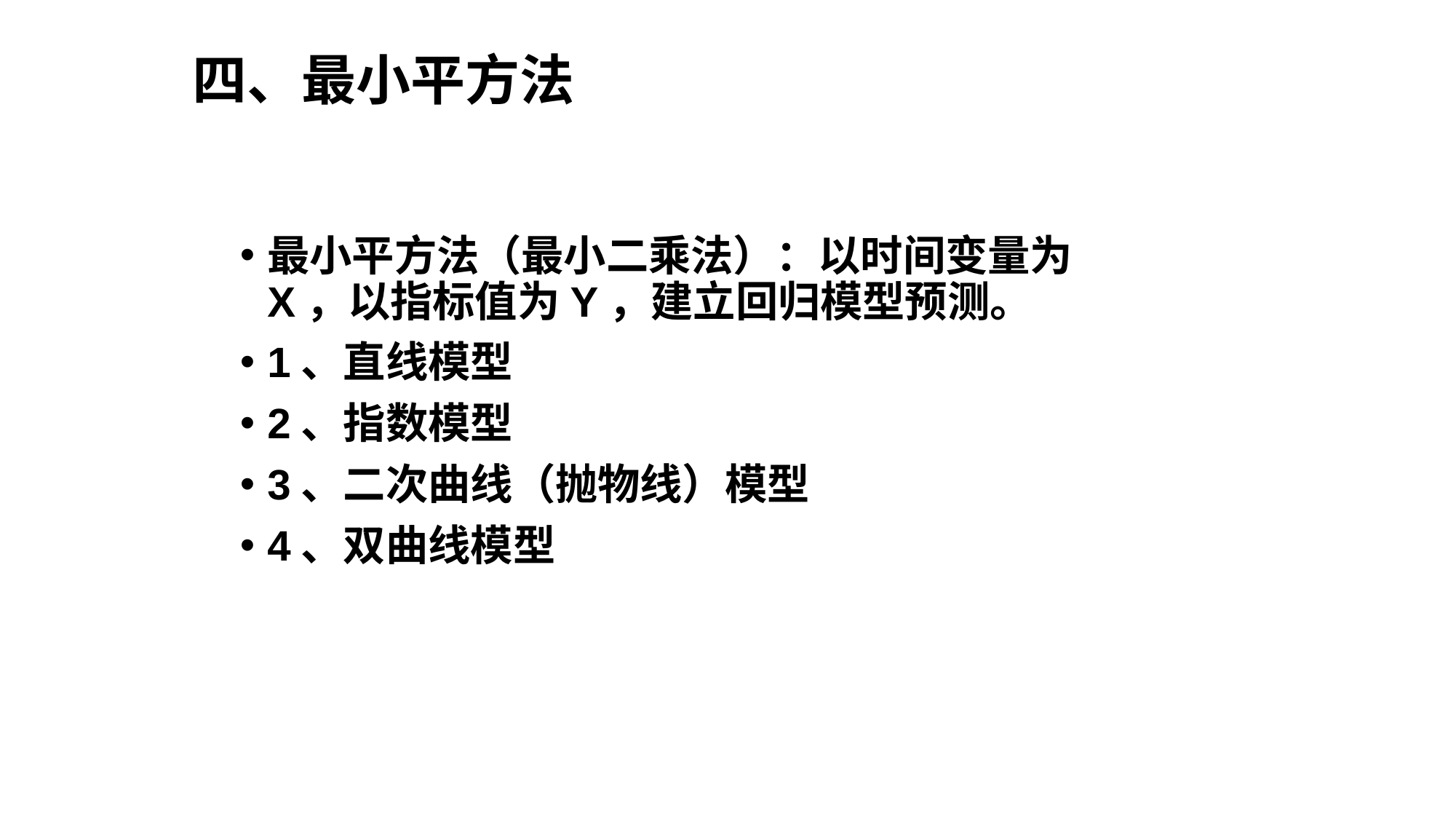

# 四、最小平方法
最小平方法（最小二乘法）：以时间变量为X，以指标值为Y，建立回归模型预测。
1、直线模型
2、指数模型
3、二次曲线（抛物线）模型
4、双曲线模型